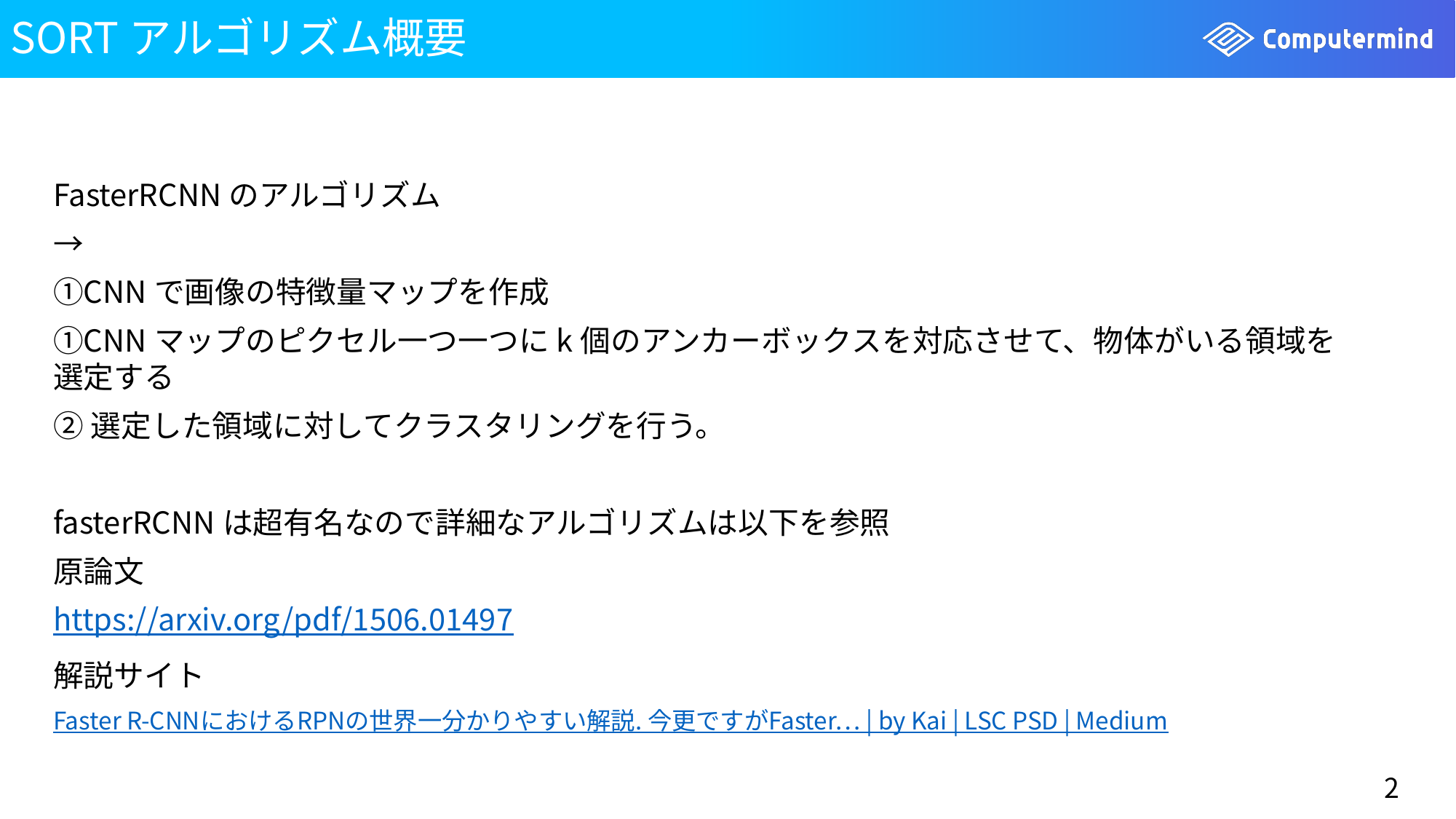

# SORTアルゴリズム概要

FasterRCNNのアルゴリズム
→
①CNNで画像の特徴量マップを作成
①CNNマップのピクセル一つ一つにk個のアンカーボックスを対応させて、物体がいる領域を選定する
②選定した領域に対してクラスタリングを行う。

fasterRCNNは超有名なので詳細なアルゴリズムは以下を参照
原論文
https://arxiv.org/pdf/1506.01497
解説サイト
Faster R-CNNにおけるRPNの世界一分かりやすい解説. 今更ですがFaster… | by Kai | LSC PSD | Medium
2